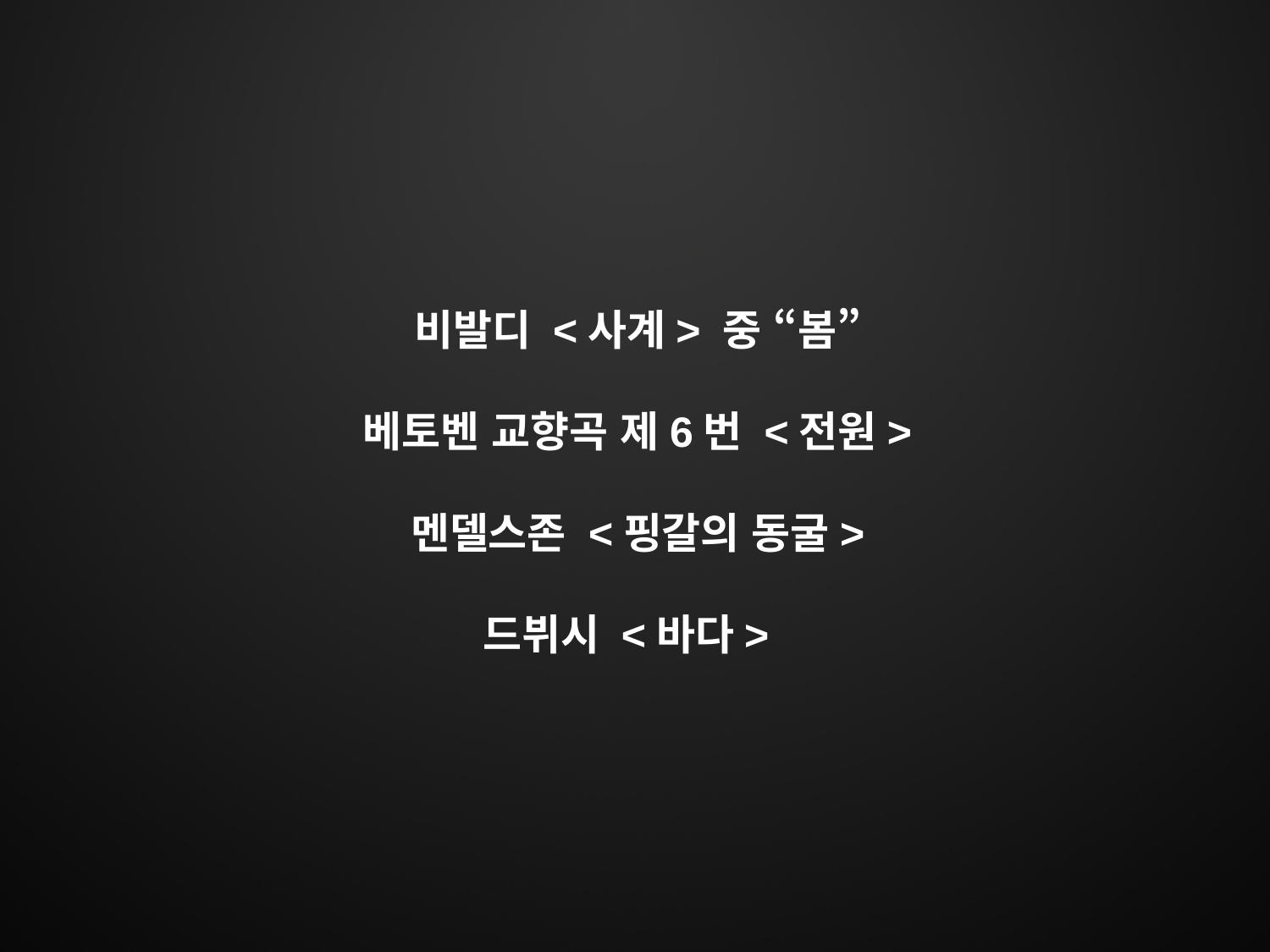

비발디 <사계> 중 “봄”
베토벤 교향곡 제6번 <전원>
멘델스존 <핑갈의 동굴>
드뷔시 <바다>